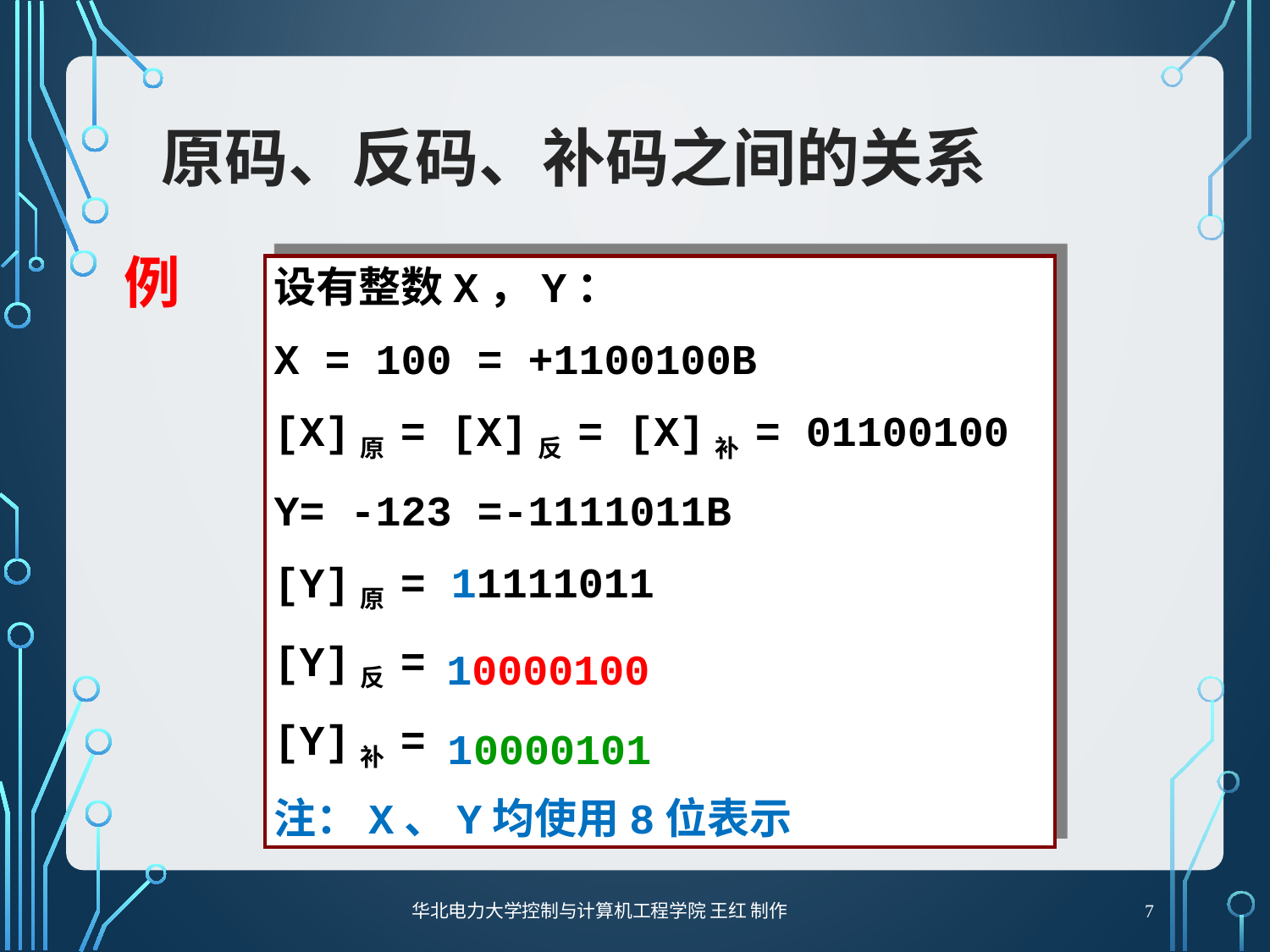

# 原码、反码、补码之间的关系

例
设有整数X，Y：
X = 100 = +1100100B
[X]原 = [X]反 = [X]补 = 01100100
Y= -123 =-1111011B
[Y]原 = 11111011
[Y]反 =
[Y]补 =
注：X、Y均使用8位表示
10000100
1
0000101
华北电力大学控制与计算机工程学院 王红 制作
7